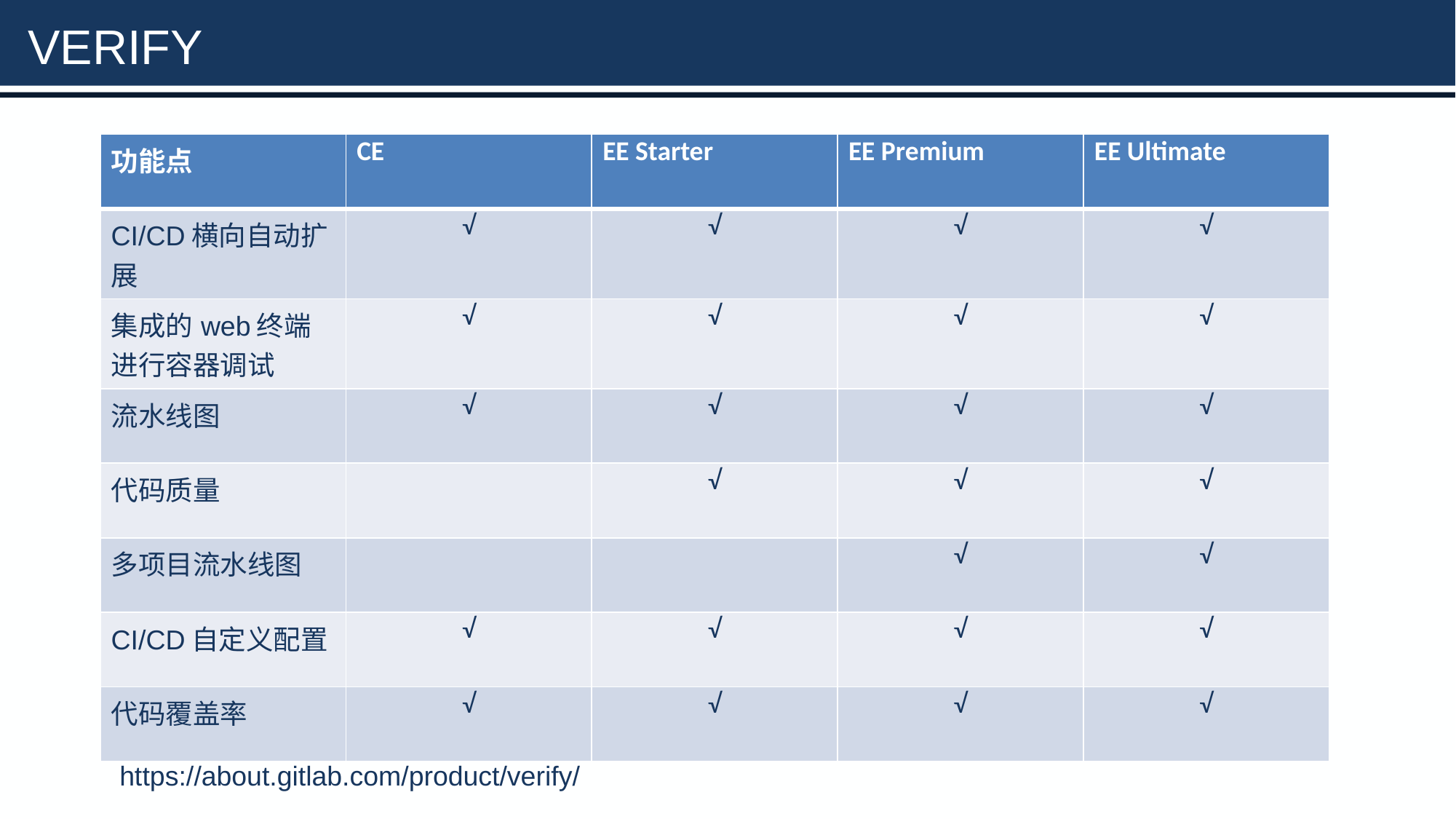

# VERIFY
| 功能点 | CE | EE Starter | EE Premium | EE Ultimate |
| --- | --- | --- | --- | --- |
| CI/CD横向自动扩展 | √ | √ | √ | √ |
| 集成的web终端进行容器调试 | √ | √ | √ | √ |
| 流水线图 | √ | √ | √ | √ |
| 代码质量 |  | √ | √ | √ |
| 多项目流水线图 |  |  | √ | √ |
| CI/CD自定义配置 | √ | √ | √ | √ |
| 代码覆盖率 | √ | √ | √ | √ |
https://about.gitlab.com/product/verify/